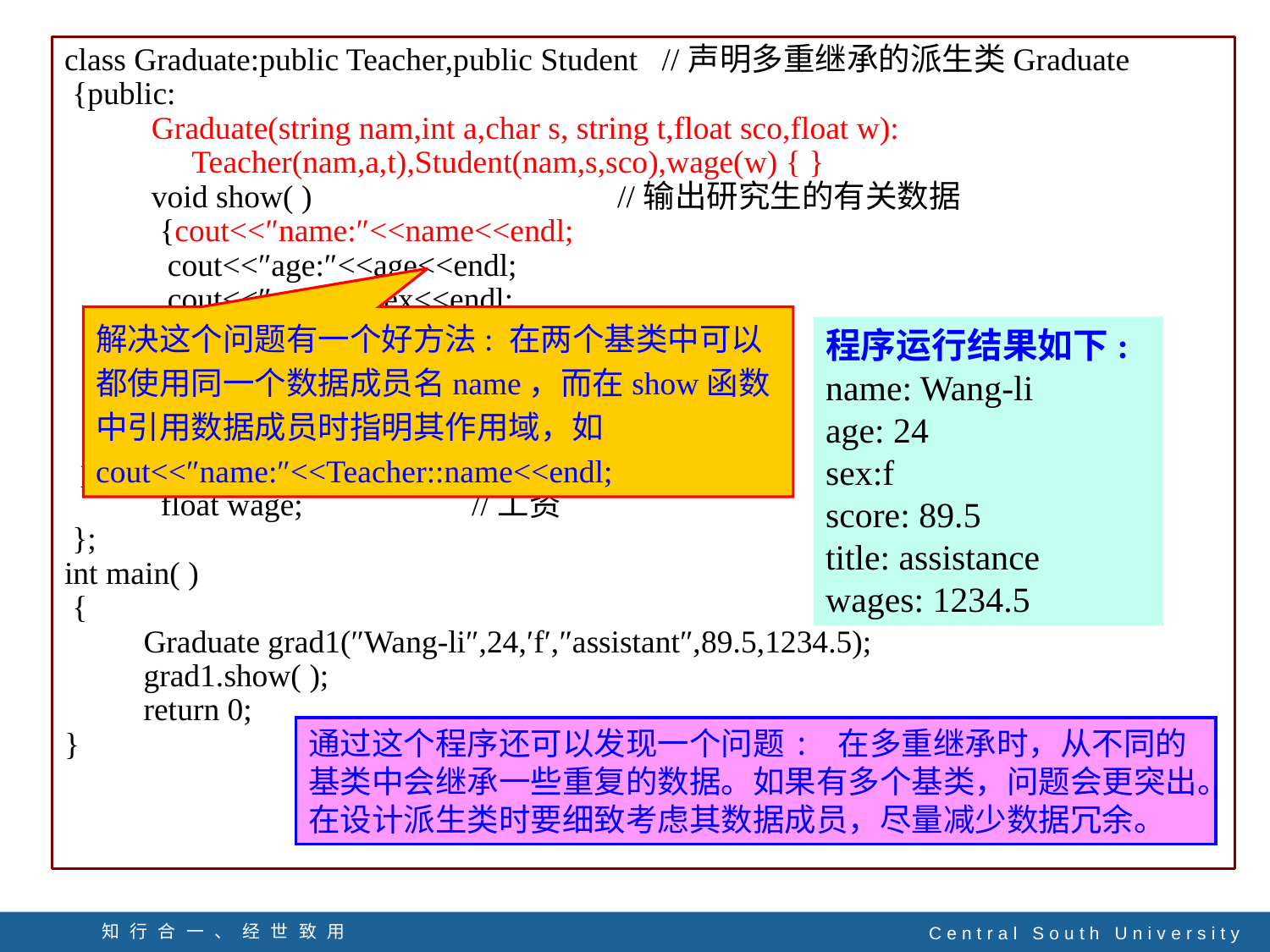

class Graduate:public Teacher,public Student   //声明多重继承的派生类Graduate
 {public:
   Graduate(string nam,int a,char s, string t,float sco,float w):
        Teacher(nam,a,t),Student(nam,s,sco),wage(w) { }
   void show( )                                      //输出研究生的有关数据
    {cout<<″name:″<<name<<endl;
     cout<<″age:″<<age<<endl;
     cout<<″sex:″<<sex<<endl;
     cout<<″score:″<<score<<endl;
     cout<<″title:″<<title<<endl;
     cout<<″wages:″<<wage<<endl;
     }
  private:
            float wage;                     //工资
 };
int main( )
 {
  Graduate grad1(″Wang-li″,24,′f′,″assistant″,89.5,1234.5);
  grad1.show( );
  return 0;
}
解决这个问题有一个好方法: 在两个基类中可以都使用同一个数据成员名name，而在show函数中引用数据成员时指明其作用域，如
cout<<″name:″<<Teacher::name<<endl;
程序运行结果如下:
name: Wang-li
age: 24
sex:f
score: 89.5
title: assistance
wages: 1234.5
通过这个程序还可以发现一个问题: 在多重继承时，从不同的基类中会继承一些重复的数据。如果有多个基类，问题会更突出。在设计派生类时要细致考虑其数据成员，尽量减少数据冗余。

知行合一、经世致用
自强不息 厚德载物
Central South University